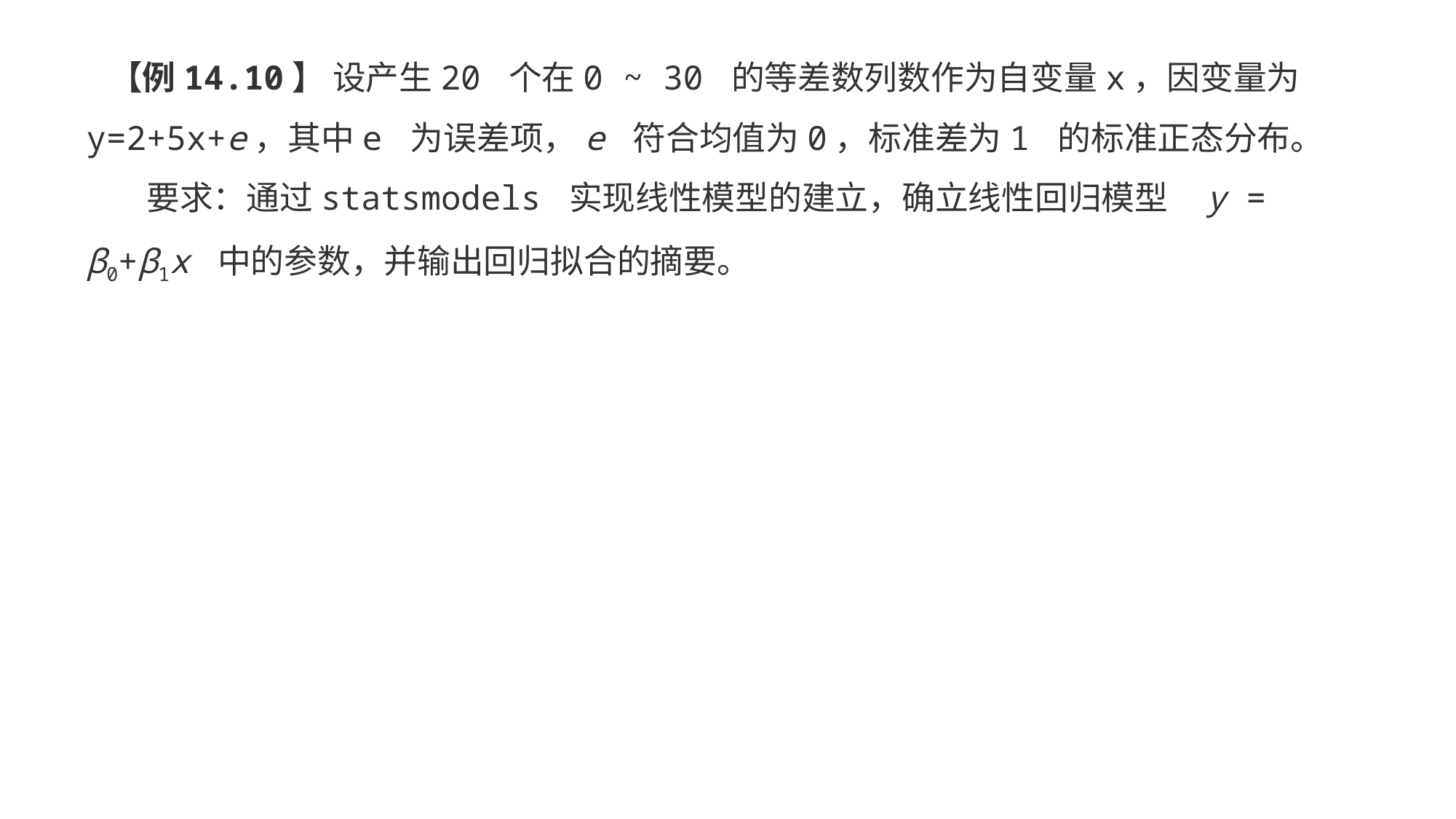

【例14.10】 设产生20 个在0 ~ 30 的等差数列数作为自变量x，因变量为y=2+5x+e，其中e 为误差项，e 符合均值为0，标准差为1 的标准正态分布。
       要求：通过statsmodels 实现线性模型的建立，确立线性回归模型    y = β0+β1x 中的参数，并输出回归拟合的摘要。